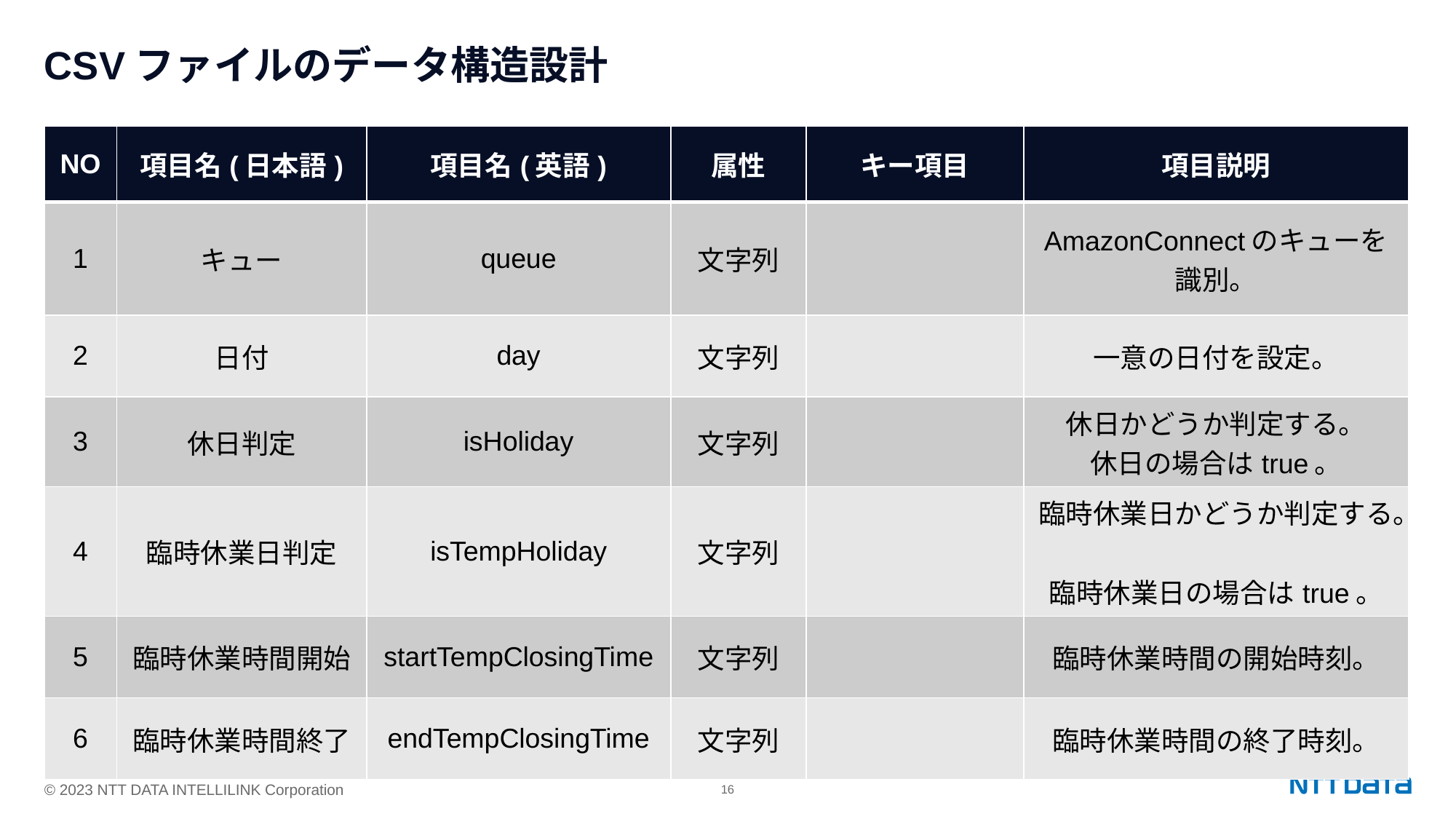

# CSVファイルのデータ構造設計
| NO | 項目名(日本語) | 項目名(英語) | 属性 | キー項目 | 項目説明 |
| --- | --- | --- | --- | --- | --- |
| 1 | キュー | queue | 文字列 |  | AmazonConnectのキューを識別。 |
| 2 | 日付 | day | 文字列 |  | 一意の日付を設定。 |
| 3 | 休日判定 | isHoliday | 文字列 |  | 休日かどうか判定する。 休日の場合はtrue。 |
| 4 | 臨時休業日判定 | isTempHoliday | 文字列 |  | 臨時休業日かどうか判定する。 臨時休業日の場合はtrue。 |
| 5 | 臨時休業時間開始 | startTempClosingTime | 文字列 |  | 臨時休業時間の開始時刻。 |
| 6 | 臨時休業時間終了 | endTempClosingTime | 文字列 |  | 臨時休業時間の終了時刻。 |